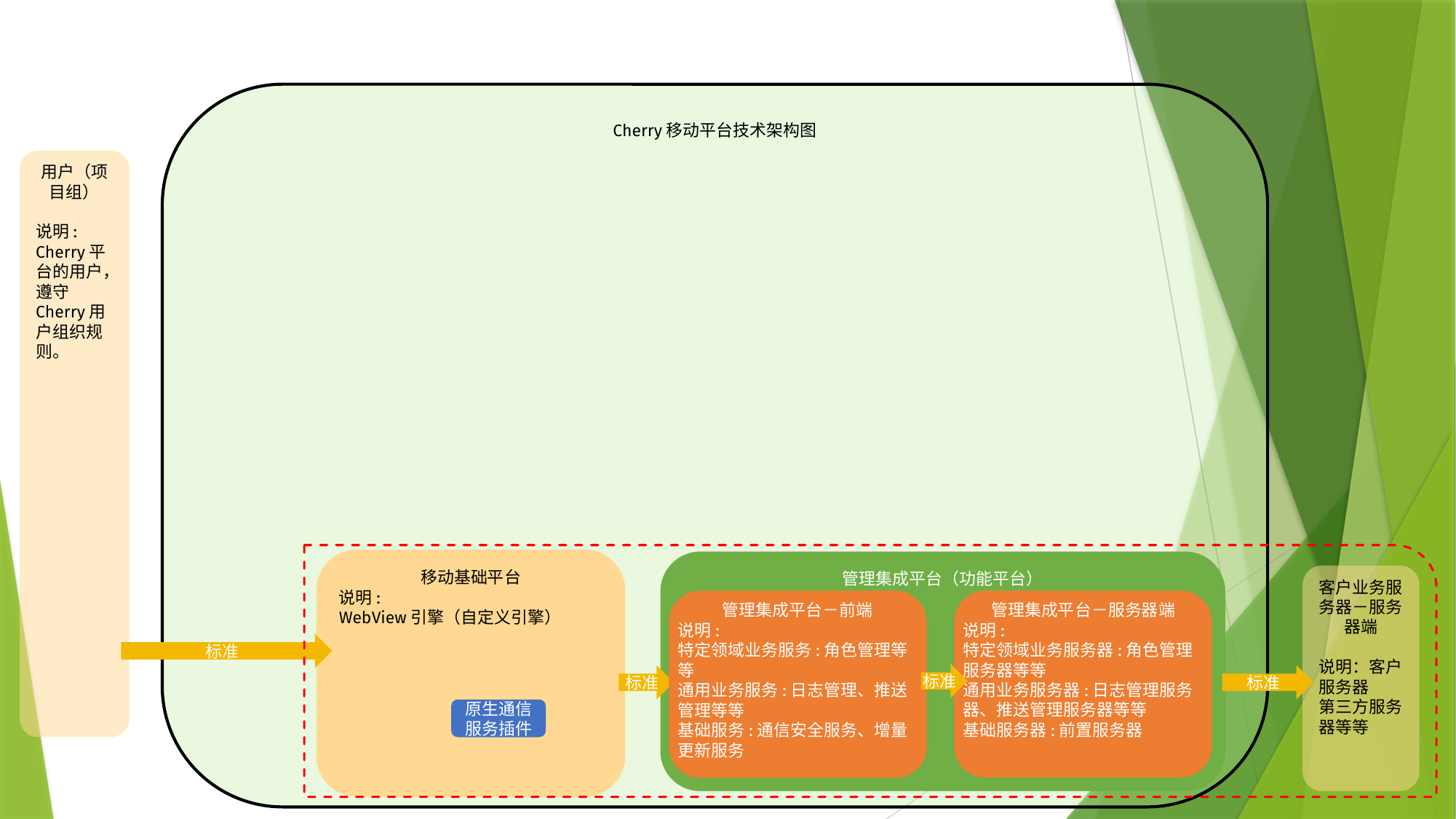

Cherry移动平台技术架构图

用户（项目组）

说明:
Cherry平台的用户，遵守Cherry用户组织规则。

标准
移动基础平台
说明:
WebView引擎（自定义引擎）

管理集成平台（功能平台）
客户业务服务器－服务器端

说明：客户服务器
第三方服务器等等
管理集成平台－服务器端
说明:
特定领域业务服务器:角色管理服务器等等
通用业务服务器:日志管理服务器、推送管理服务器等等
基础服务器:前置服务器
管理集成平台－前端
说明:
特定领域业务服务:角色管理等等
通用业务服务:日志管理、推送管理等等
基础服务:通信安全服务、增量更新服务
标准
标准
标准
标准
原生通信服务插件